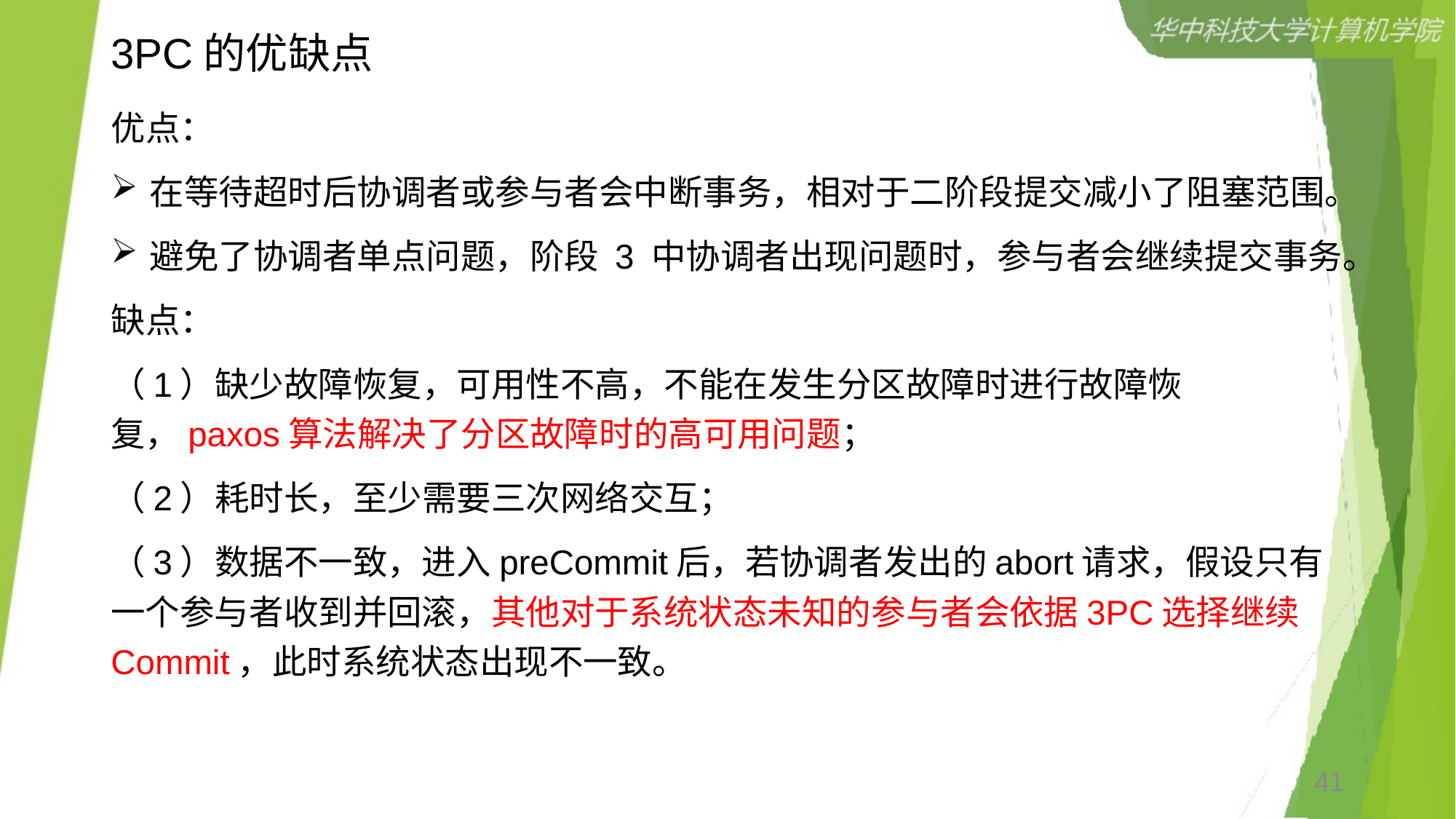

# 3PC的优缺点
优点：
在等待超时后协调者或参与者会中断事务，相对于二阶段提交减小了阻塞范围。
避免了协调者单点问题，阶段 3 中协调者出现问题时，参与者会继续提交事务。
缺点：
（1）缺少故障恢复，可用性不高，不能在发生分区故障时进行故障恢复，paxos算法解决了分区故障时的高可用问题；
（2）耗时长，至少需要三次网络交互；
（3）数据不一致，进入preCommit后，若协调者发出的abort请求，假设只有一个参与者收到并回滚，其他对于系统状态未知的参与者会依据3PC选择继续Commit，此时系统状态出现不一致。
41